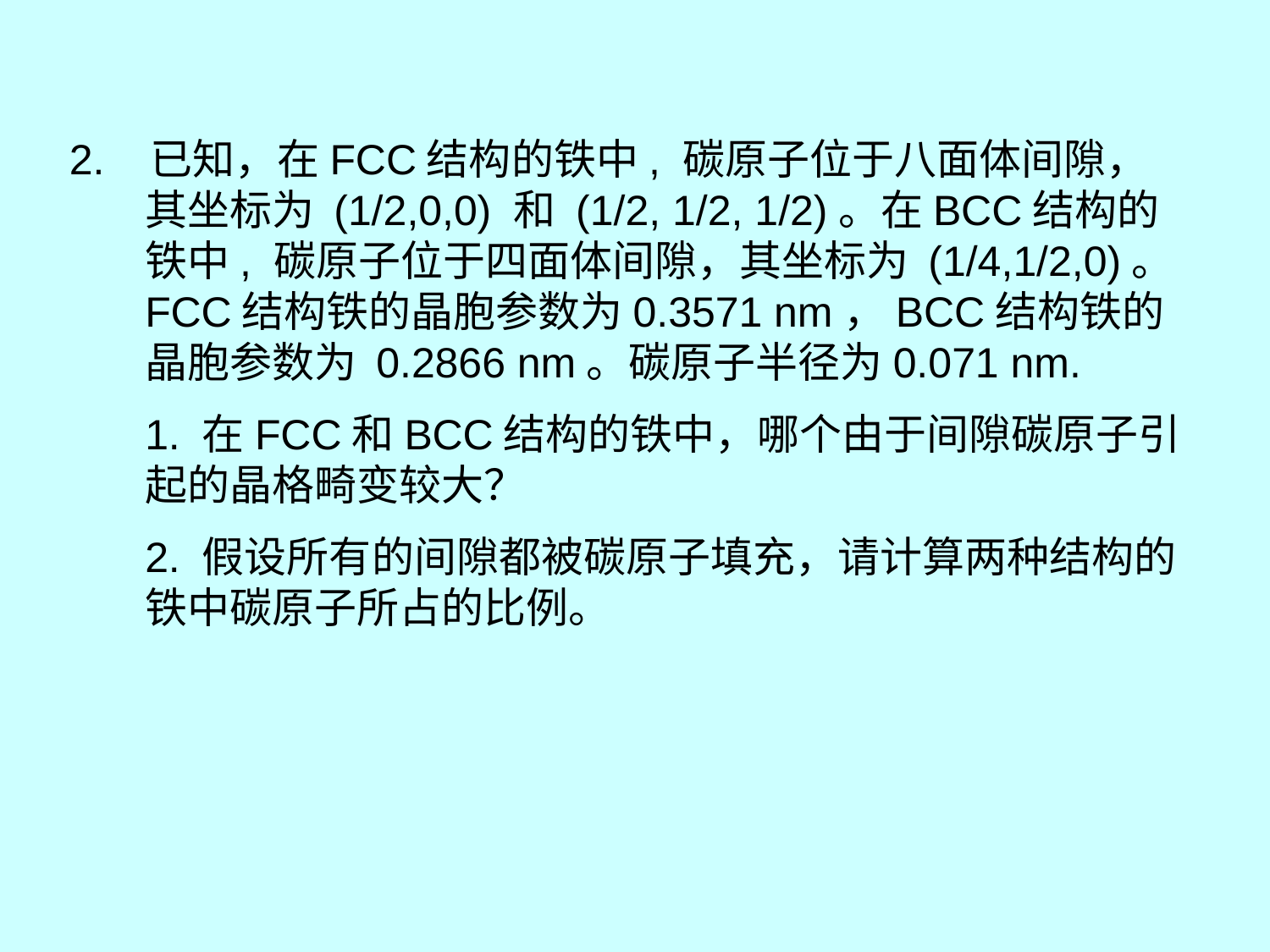

2.   已知，在FCC结构的铁中, 碳原子位于八面体间隙，其坐标为 (1/2,0,0) 和 (1/2, 1/2, 1/2)。在BCC结构的铁中, 碳原子位于四面体间隙，其坐标为 (1/4,1/2,0)。 FCC结构铁的晶胞参数为0.3571 nm，BCC结构铁的晶胞参数为 0.2866 nm。碳原子半径为0.071 nm.
	1. 在FCC和BCC结构的铁中，哪个由于间隙碳原子引起的晶格畸变较大？
	2. 假设所有的间隙都被碳原子填充，请计算两种结构的铁中碳原子所占的比例。